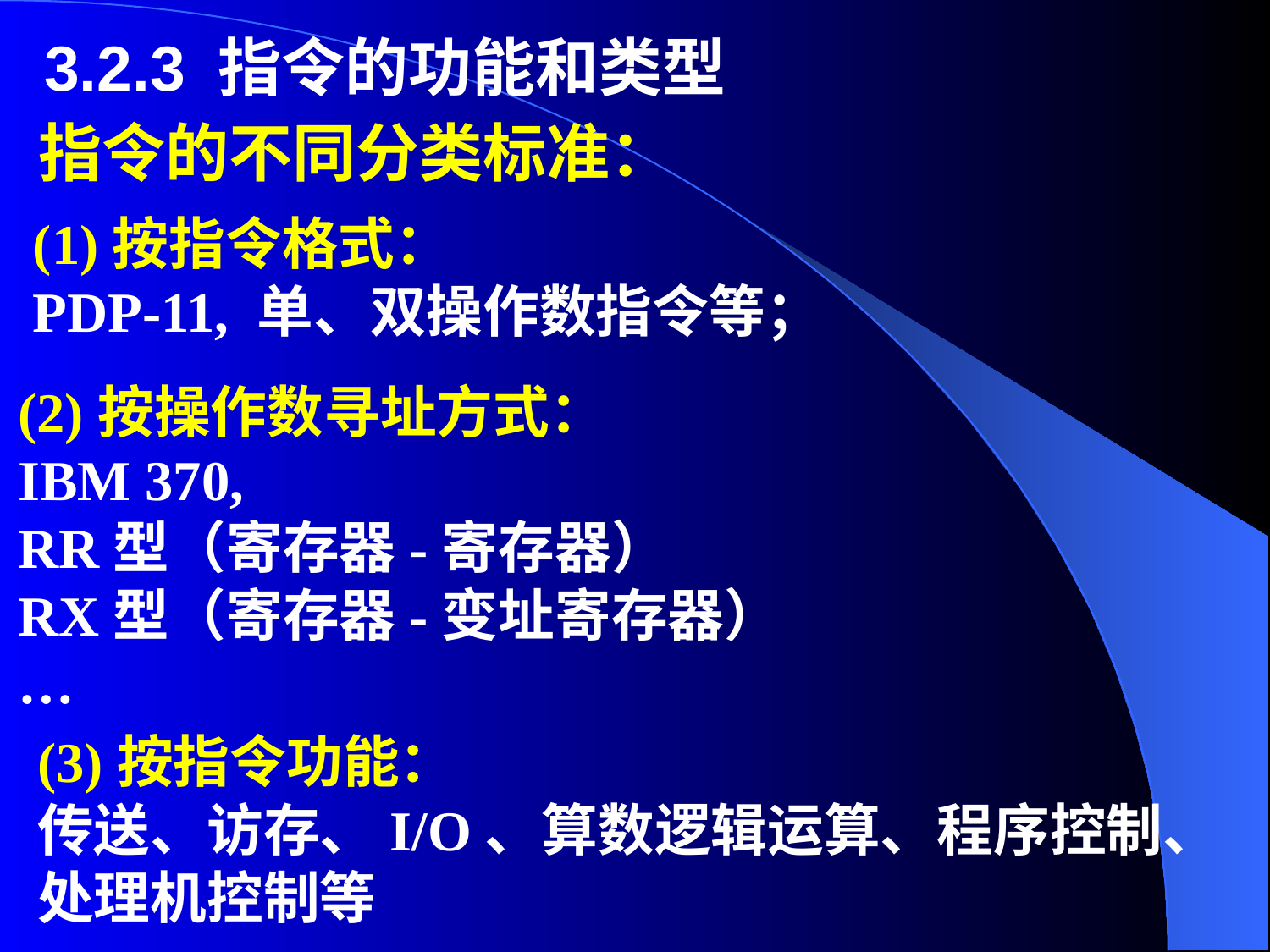

3.2.3 指令的功能和类型
指令的不同分类标准：
(1)按指令格式：
PDP-11, 单、双操作数指令等；
(2)按操作数寻址方式：
IBM 370,
RR型（寄存器-寄存器）
RX型（寄存器-变址寄存器）
…
(3)按指令功能：
传送、访存、I/O、算数逻辑运算、程序控制、处理机控制等